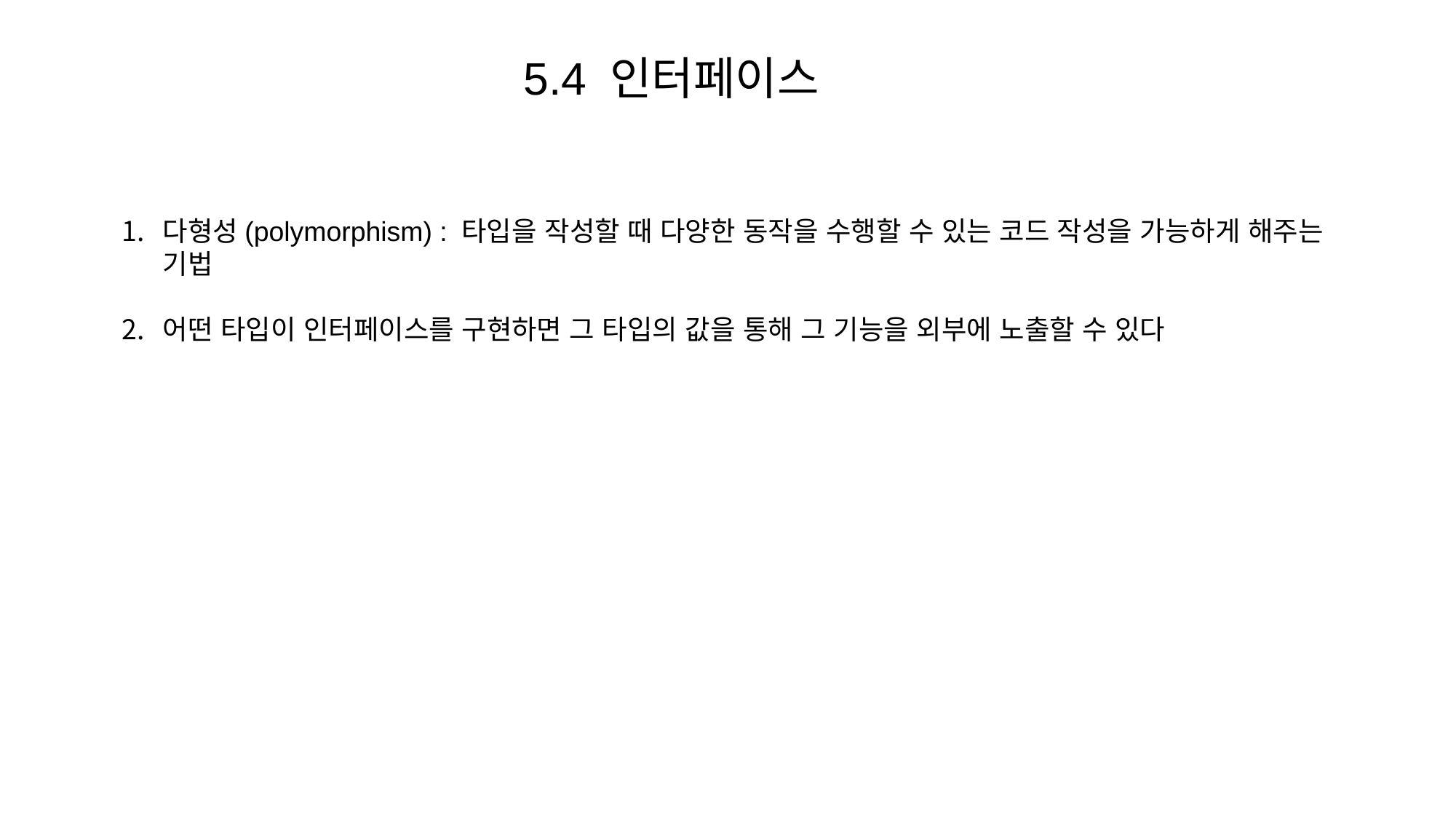

# 5.4 인터페이스
다형성(polymorphism) : 타입을 작성할 때 다양한 동작을 수행할 수 있는 코드 작성을 가능하게 해주는 기법

어떤 타입이 인터페이스를 구현하면 그 타입의 값을 통해 그 기능을 외부에 노출할 수 있다